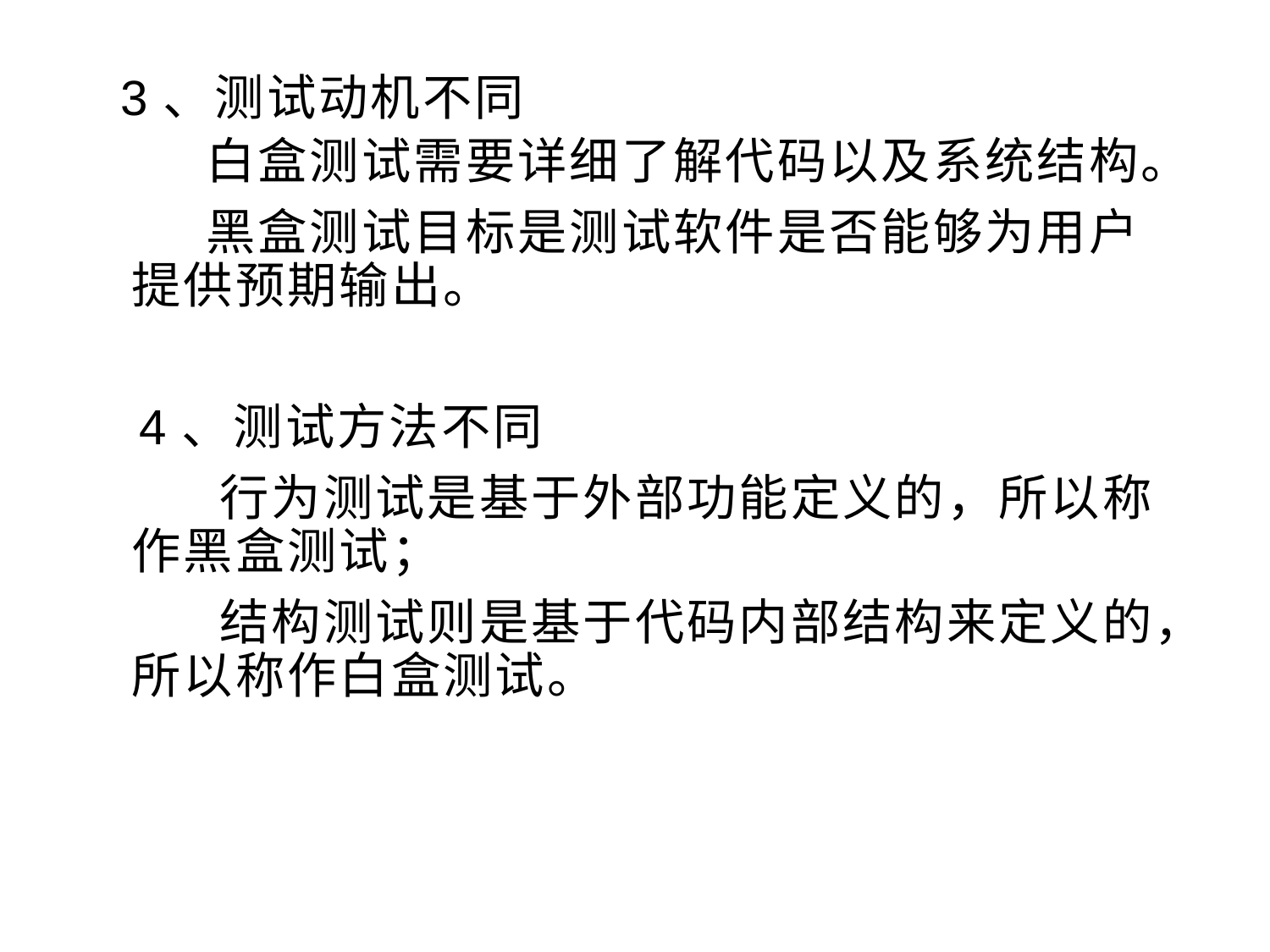

3、测试动机不同
          白盒测试需要详细了解代码以及系统结构。
          黑盒测试目标是测试软件是否能够为用户提供预期输出。

     4、测试方法不同
           行为测试是基于外部功能定义的，所以称作黑盒测试；
           结构测试则是基于代码内部结构来定义的，所以称作白盒测试。